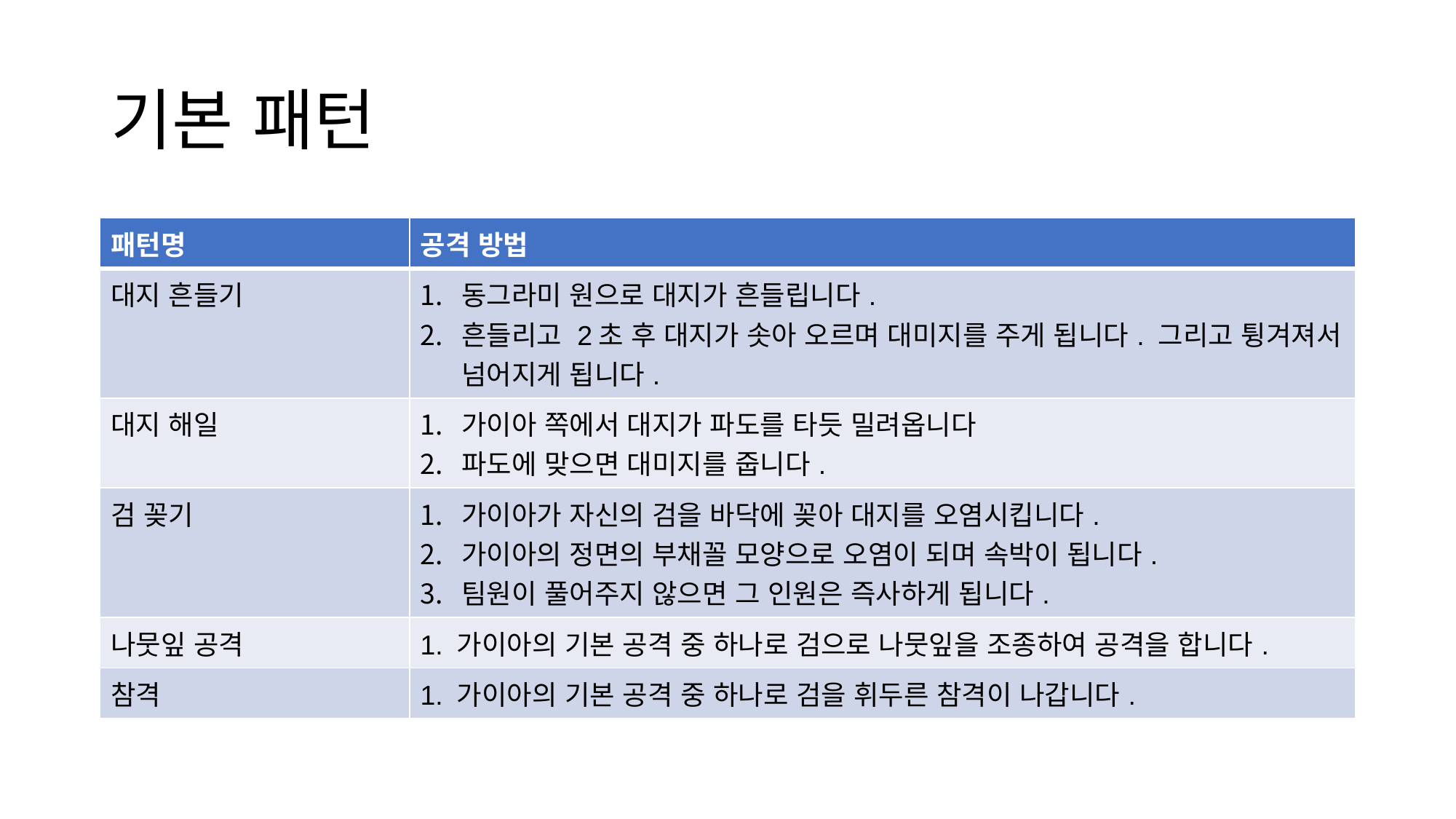

# 기본 패턴
| 패턴명 | 공격 방법 |
| --- | --- |
| 대지 흔들기 | 동그라미 원으로 대지가 흔들립니다. 흔들리고 2초 후 대지가 솟아 오르며 대미지를 주게 됩니다. 그리고 튕겨져서 넘어지게 됩니다. |
| 대지 해일 | 가이아 쪽에서 대지가 파도를 타듯 밀려옵니다 파도에 맞으면 대미지를 줍니다. |
| 검 꽂기 | 가이아가 자신의 검을 바닥에 꽂아 대지를 오염시킵니다. 가이아의 정면의 부채꼴 모양으로 오염이 되며 속박이 됩니다. 팀원이 풀어주지 않으면 그 인원은 즉사하게 됩니다. |
| 나뭇잎 공격 | 1. 가이아의 기본 공격 중 하나로 검으로 나뭇잎을 조종하여 공격을 합니다. |
| 참격 | 1. 가이아의 기본 공격 중 하나로 검을 휘두른 참격이 나갑니다. |